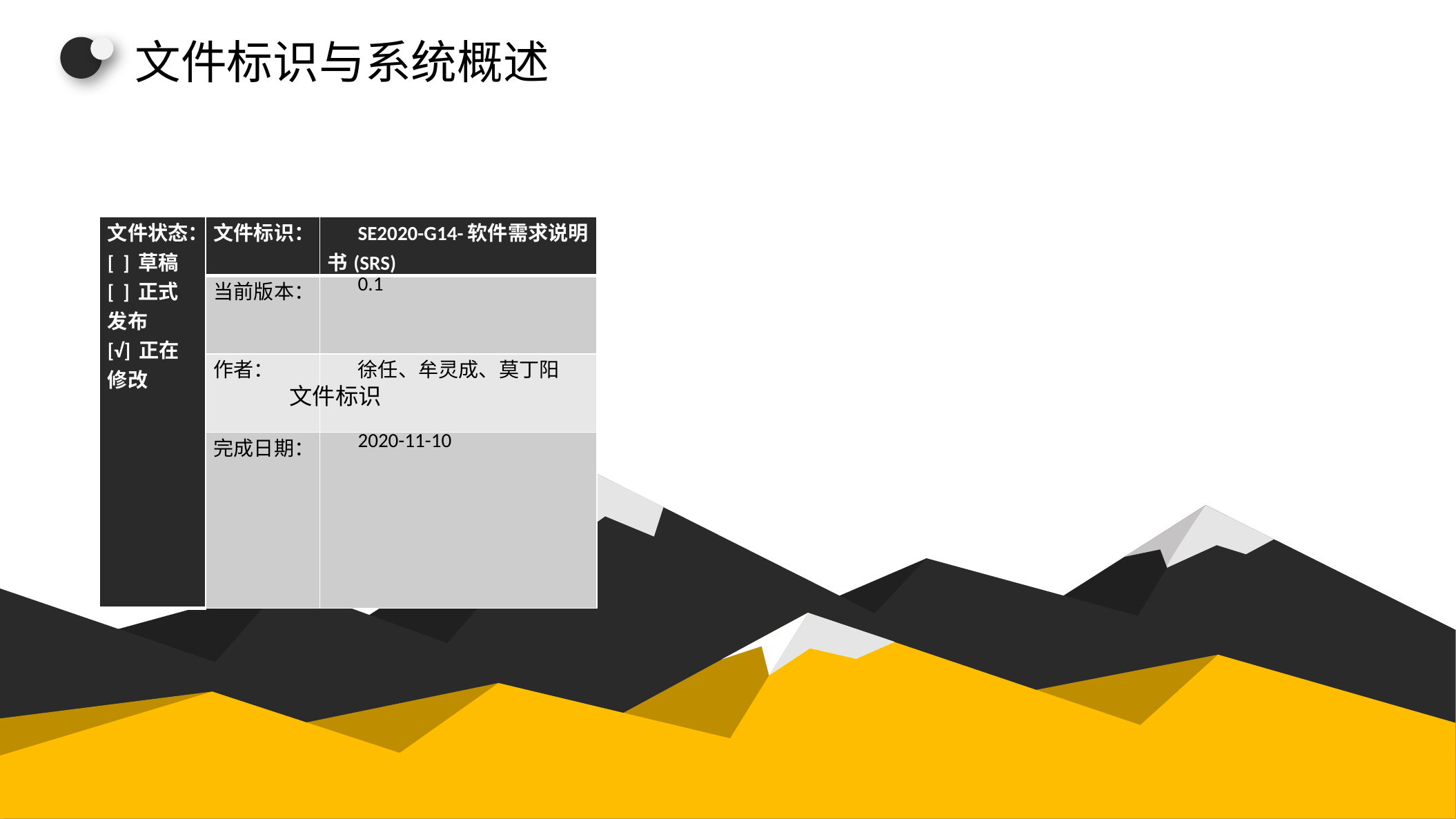

文件标识与系统概述

| 文件状态： [ ] 草稿 [ ] 正式发布 [√] 正在修改 | 文件标识： | SE2020-G14-软件需求说明书(SRS) |
| --- | --- | --- |
|  | 当前版本： | 0.1 |
|  | 作者： | 徐任、牟灵成、莫丁阳 |
|  | 完成日期： | 2020-11-10 |
文件标识